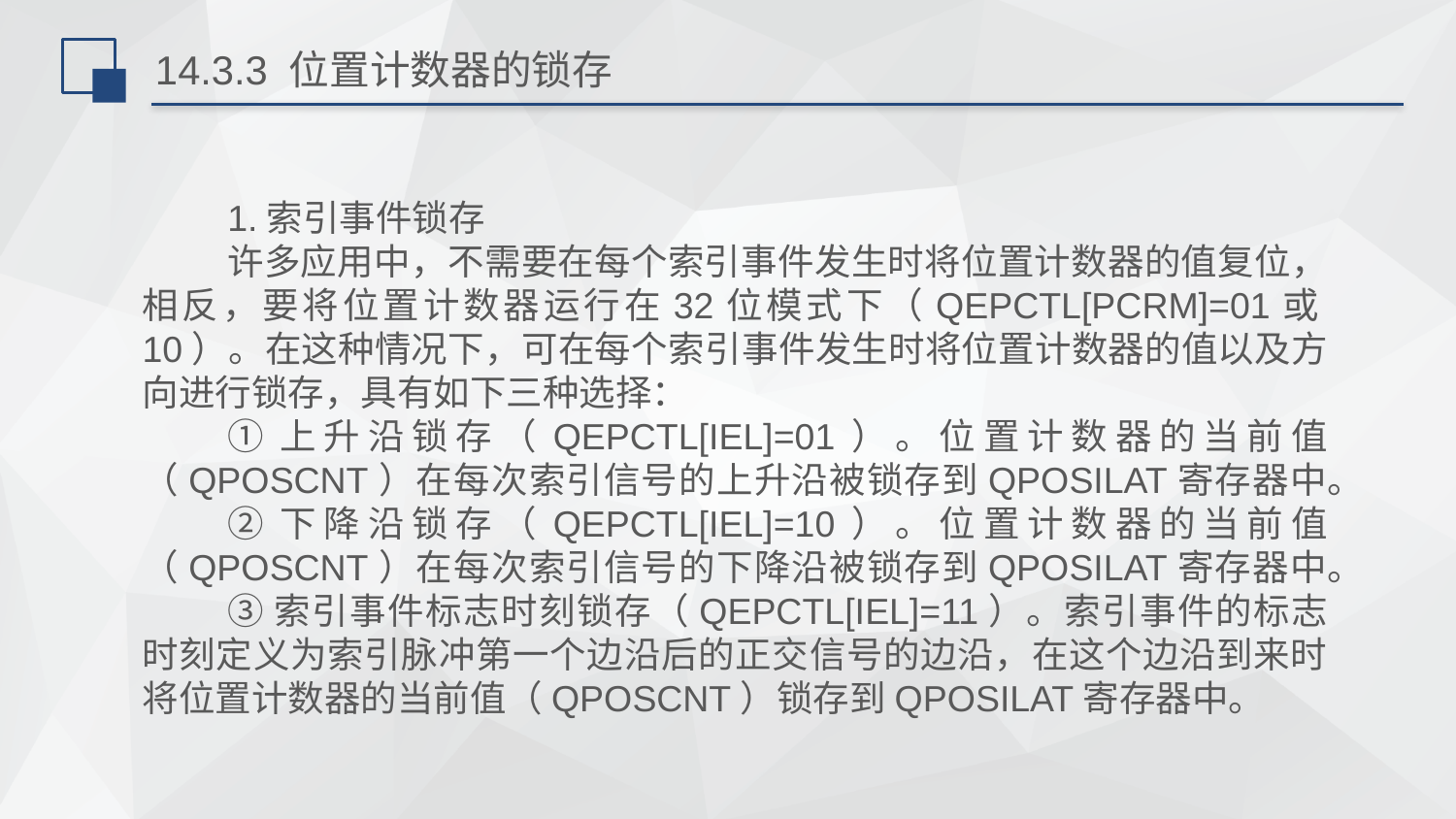

# 14.3.3 位置计数器的锁存
1.索引事件锁存
许多应用中，不需要在每个索引事件发生时将位置计数器的值复位，相反，要将位置计数器运行在32位模式下（QEPCTL[PCRM]=01或10）。在这种情况下，可在每个索引事件发生时将位置计数器的值以及方向进行锁存，具有如下三种选择：
①上升沿锁存（QEPCTL[IEL]=01）。位置计数器的当前值（QPOSCNT）在每次索引信号的上升沿被锁存到QPOSILAT寄存器中。
②下降沿锁存（QEPCTL[IEL]=10）。位置计数器的当前值（QPOSCNT）在每次索引信号的下降沿被锁存到QPOSILAT寄存器中。
③索引事件标志时刻锁存（QEPCTL[IEL]=11）。索引事件的标志时刻定义为索引脉冲第一个边沿后的正交信号的边沿，在这个边沿到来时将位置计数器的当前值（QPOSCNT）锁存到QPOSILAT寄存器中。